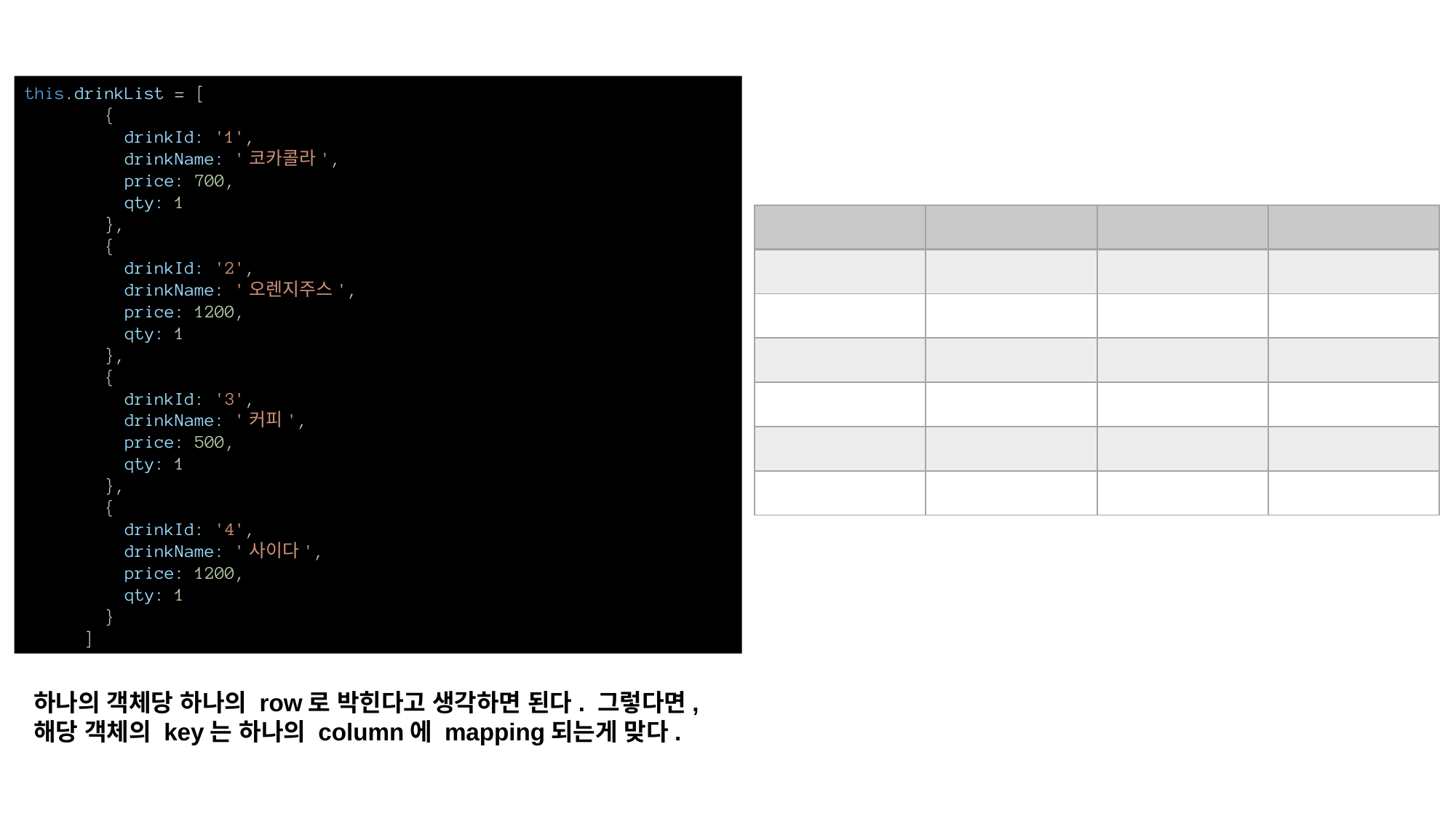

this.drinkList = [
        {
          drinkId: '1',
          drinkName: '코카콜라',
          price: 700,
          qty: 1
        },
        {
          drinkId: '2',
          drinkName: '오렌지주스',
          price: 1200,
          qty: 1
        },
        {
          drinkId: '3',
          drinkName: '커피',
          price: 500,
          qty: 1
        },
        {
          drinkId: '4',
          drinkName: '사이다',
          price: 1200,
          qty: 1
        }
      ]
|  |  |  |  |
| --- | --- | --- | --- |
|  |  |  |  |
|  |  |  |  |
|  |  |  |  |
|  |  |  |  |
|  |  |  |  |
|  |  |  |  |
하나의 객체당 하나의 row로 박힌다고 생각하면 된다. 그렇다면, 해당 객체의 key는 하나의 column에 mapping되는게 맞다.